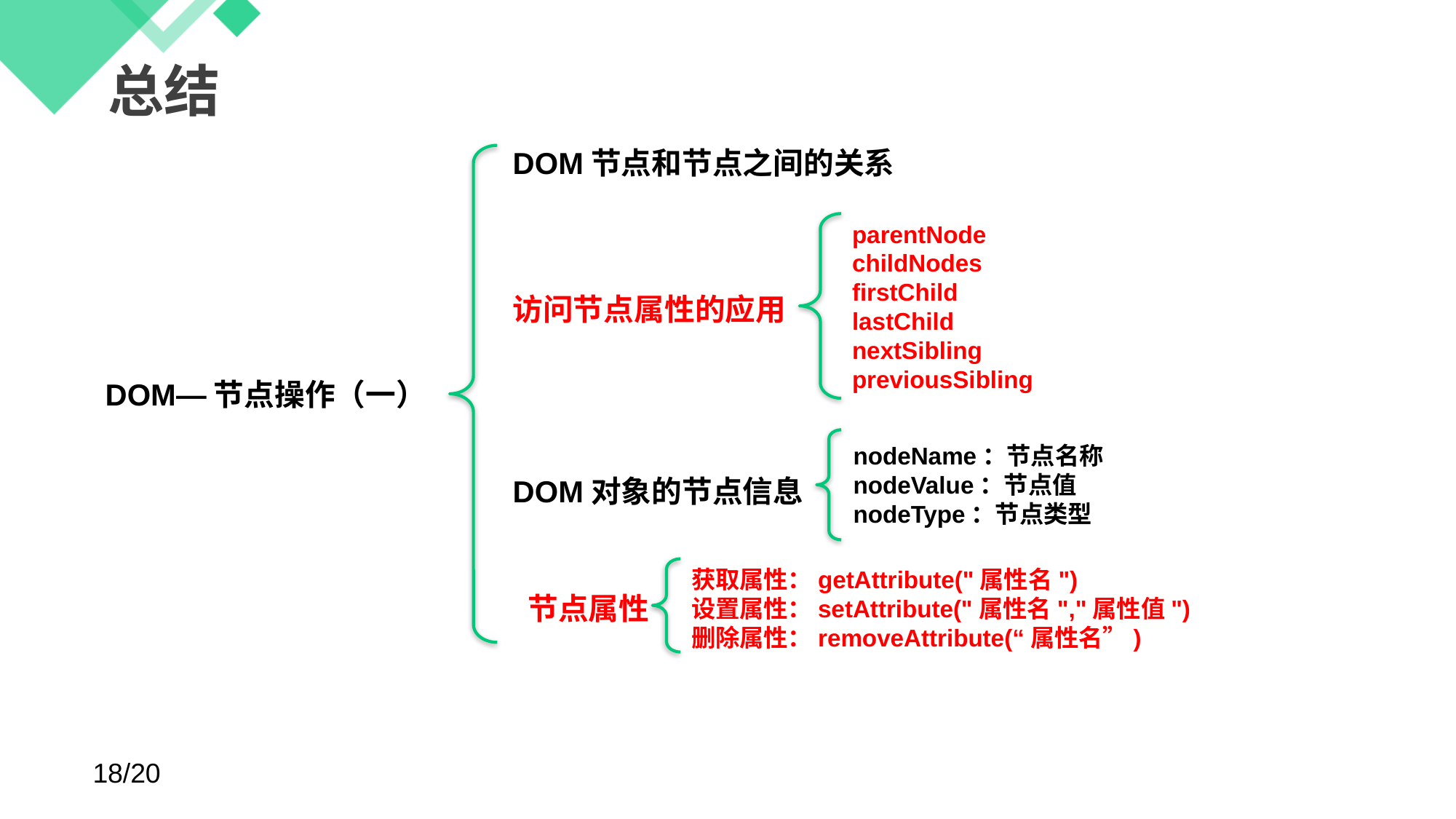

# 总结

DOM节点和节点之间的关系

访问节点属性的应用

DOM对象的节点信息

DOM—节点操作（一）

parentNode
childNodes
firstChild
lastChild
nextSibling
previousSibling

nodeName：节点名称
nodeValue：节点值
nodeType：节点类型

获取属性：getAttribute("属性名")
设置属性：setAttribute("属性名","属性值")
删除属性：removeAttribute(“属性名”)

 节点属性